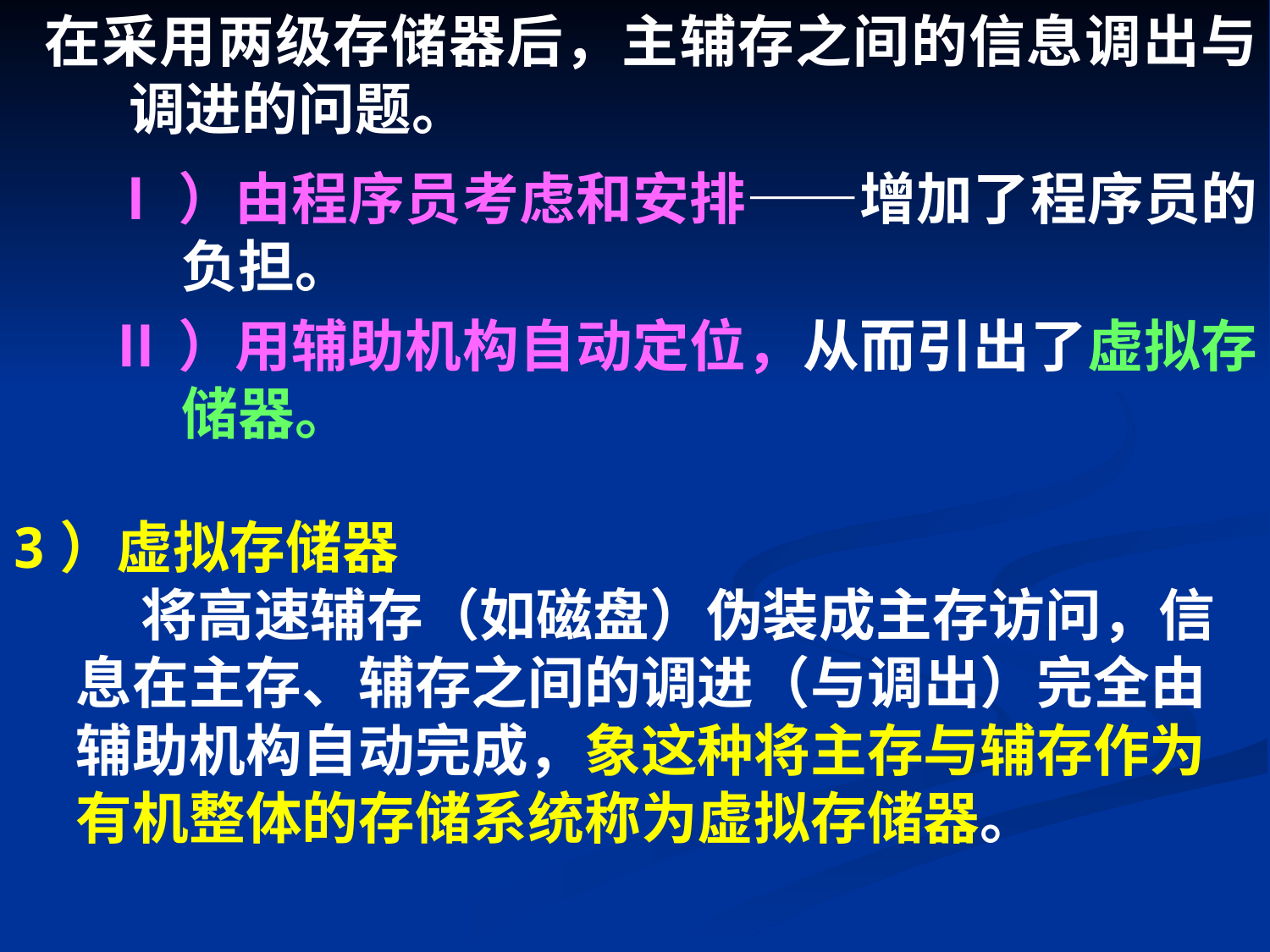

在采用两级存储器后，主辅存之间的信息调出与调进的问题。
Ⅰ）由程序员考虑和安排——增加了程序员的负担。
Ⅱ）用辅助机构自动定位，从而引出了虚拟存储器。
3）虚拟存储器
    将高速辅存（如磁盘）伪装成主存访问，信息在主存、辅存之间的调进（与调出）完全由辅助机构自动完成，象这种将主存与辅存作为有机整体的存储系统称为虚拟存储器。